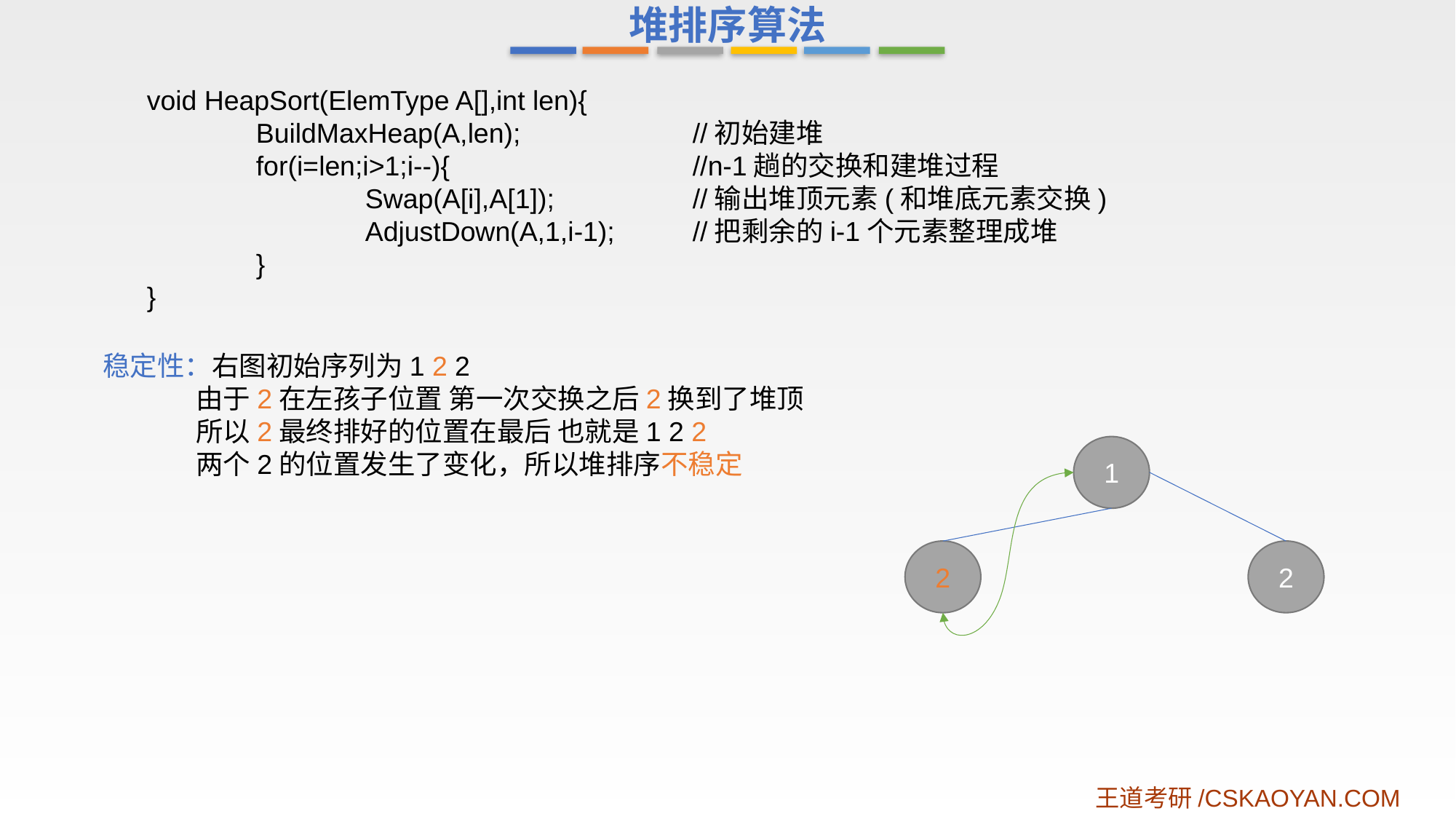

堆排序算法

void HeapSort(ElemType A[],int len){
	BuildMaxHeap(A,len);		//初始建堆
	for(i=len;i>1;i--){			//n-1趟的交换和建堆过程
		Swap(A[i],A[1]);		//输出堆顶元素(和堆底元素交换)
		AdjustDown(A,1,i-1);	//把剩余的i-1个元素整理成堆
	}
}
稳定性：右图初始序列为1 2 2
              由于2在左孩子位置 第一次交换之后2换到了堆顶
              所以2最终排好的位置在最后 也就是1 2 2
              两个2的位置发生了变化，所以堆排序不稳定
1
2
2
王道考研/CSKAOYAN.COM